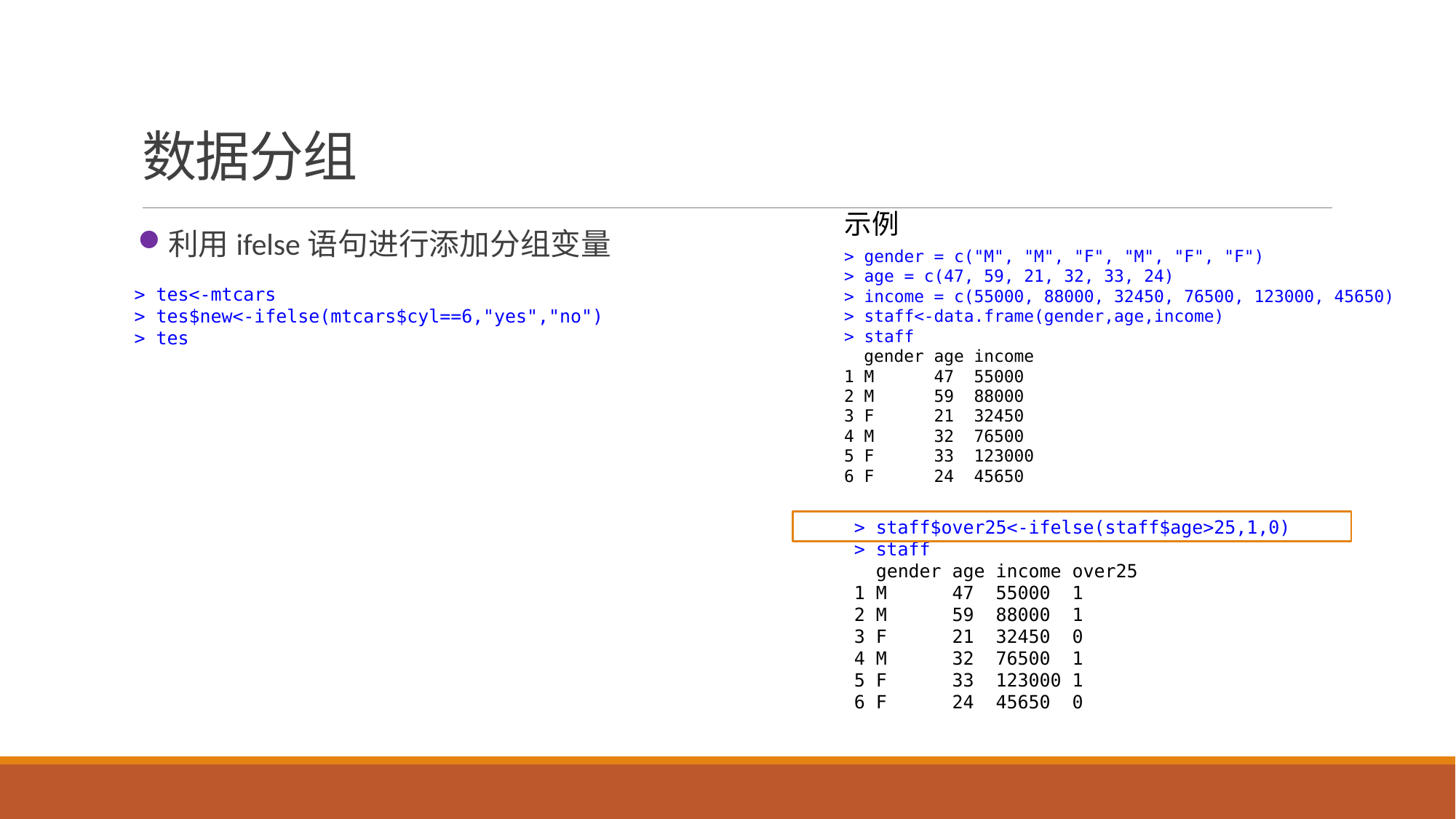

# 数据分组
示例
利用ifelse语句进行添加分组变量
> gender = c("M", "M", "F", "M", "F", "F")
> age = c(47, 59, 21, 32, 33, 24)
> income = c(55000, 88000, 32450, 76500, 123000, 45650)
> staff<-data.frame(gender,age,income)
> staff
  gender age income
1 M      47  55000
2 M      59  88000
3 F      21  32450
4 M      32  76500
5 F      33  123000
6 F      24  45650
> tes<-mtcars
> tes$new<-ifelse(mtcars$cyl==6,"yes","no")
> tes

> staff$over25<-ifelse(staff$age>25,1,0)
> staff
  gender age income over25
1 M      47  55000  1
2 M      59  88000  1
3 F      21  32450  0
4 M      32  76500  1
5 F      33  123000 1
6 F      24  45650  0